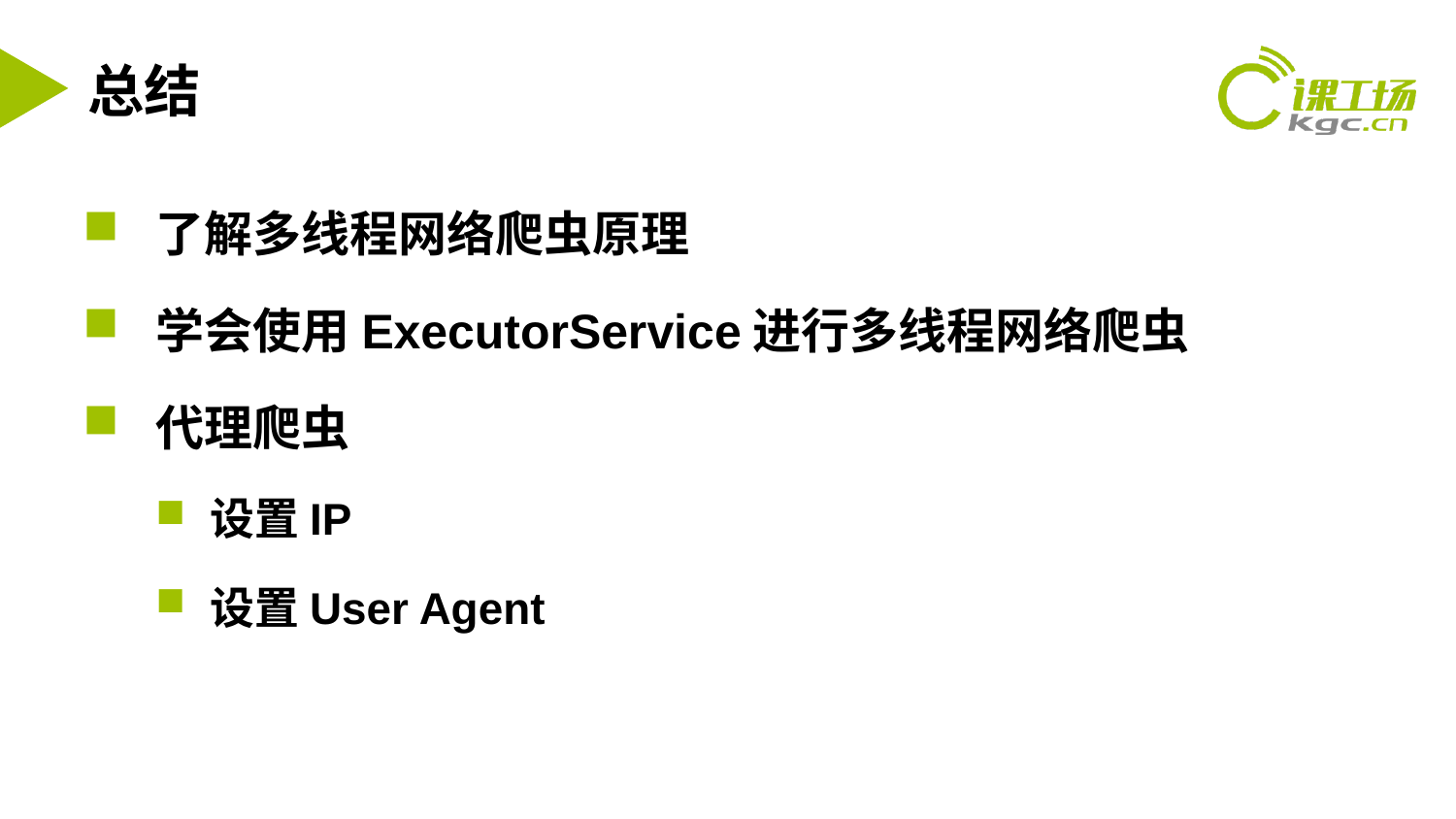

# 总结
了解多线程网络爬虫原理
学会使用ExecutorService进行多线程网络爬虫
代理爬虫
设置IP
设置User Agent

浏览器
视频格式